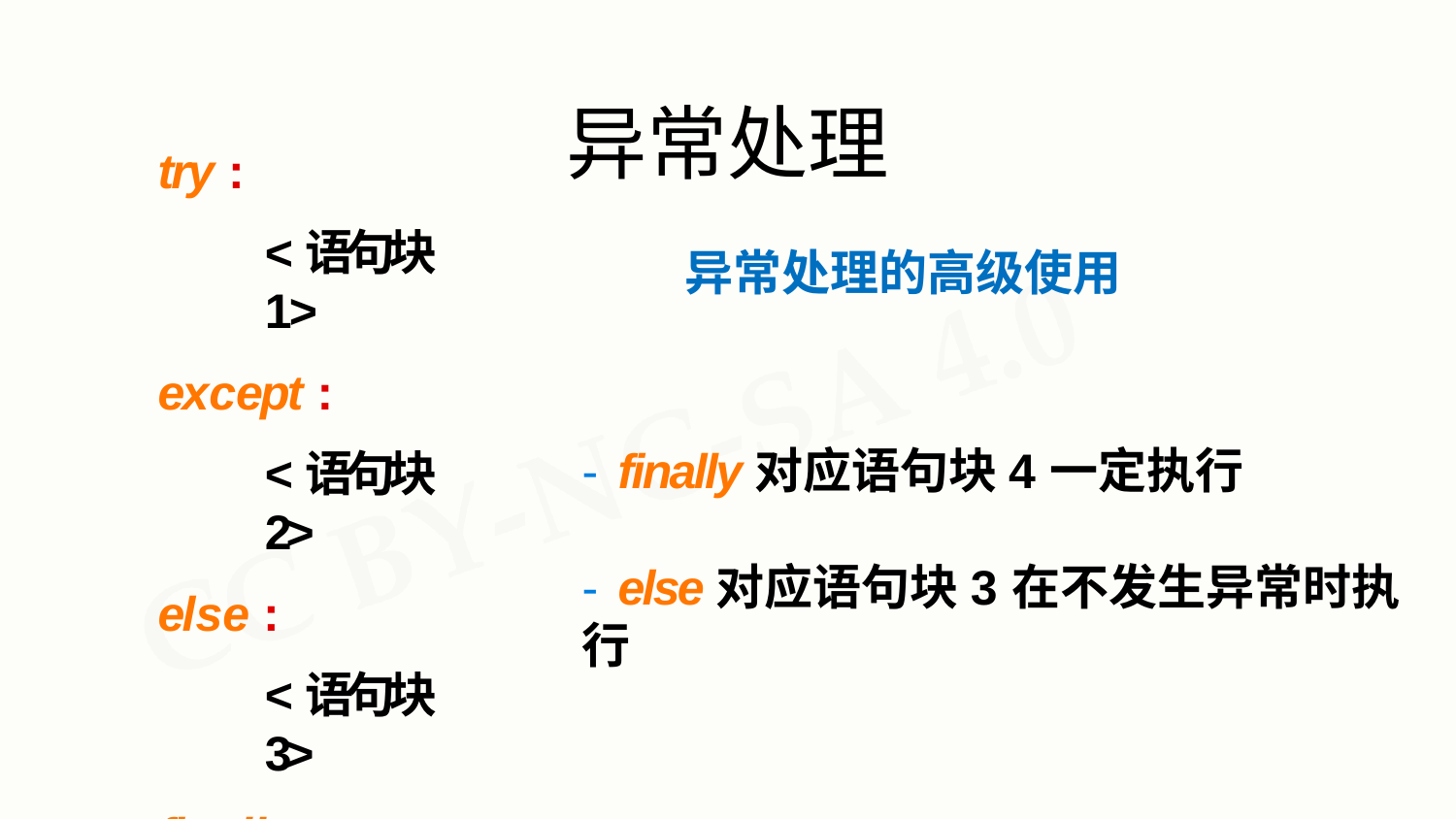

# 异常处理
try :
<语句块1>
except :
<语句块2>
else :
<语句块3>
finally :
<语句块4>
异常处理的高级使用

- finally对应语句块4一定执行

- else对应语句块3在不发生异常时执行